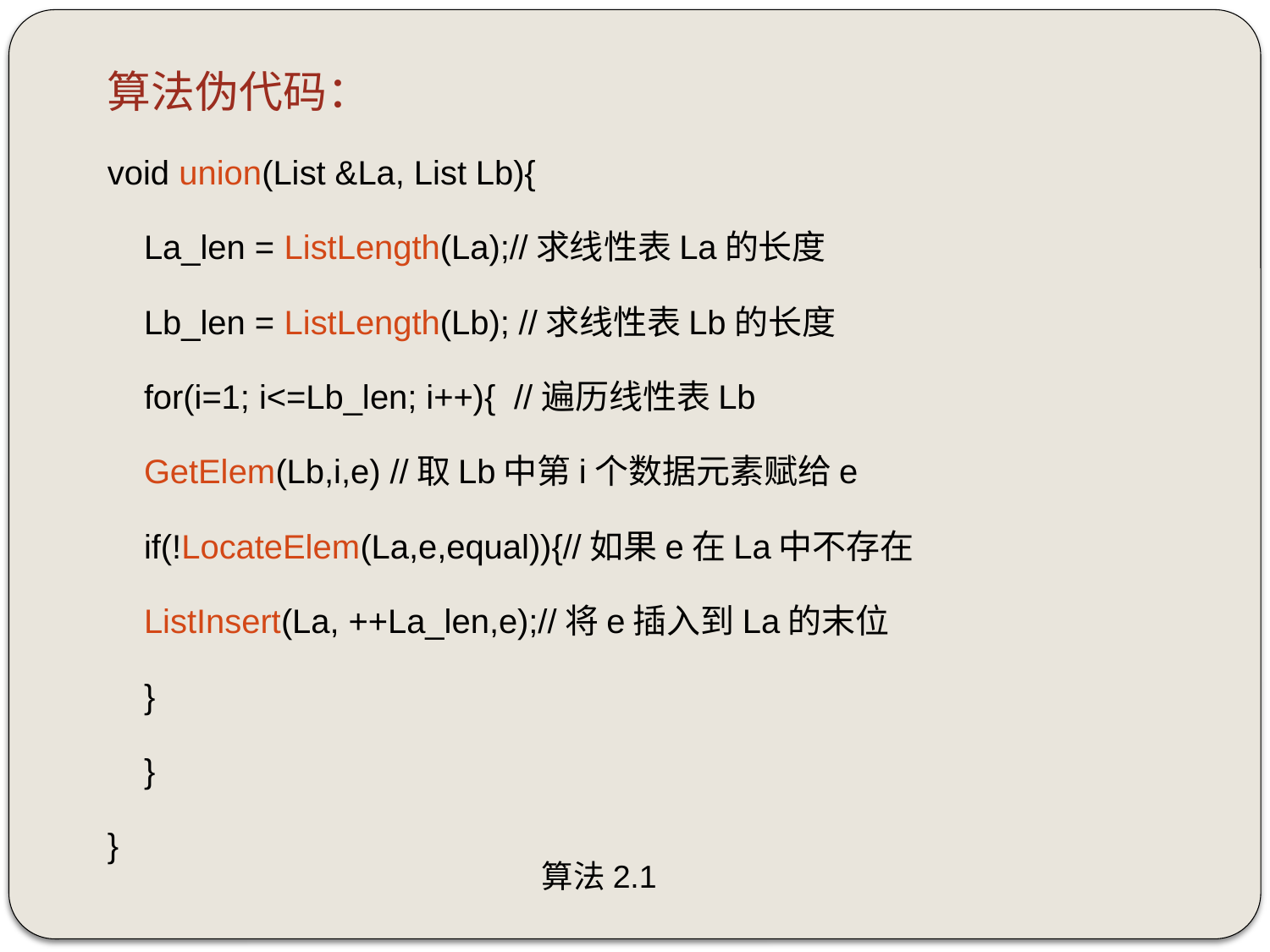

算法伪代码：
void union(List &La, List Lb){
	La_len = ListLength(La);//求线性表La的长度
	Lb_len = ListLength(Lb); //求线性表Lb的长度
	for(i=1; i<=Lb_len; i++){  //遍历线性表Lb
		GetElem(Lb,i,e) //取Lb中第i个数据元素赋给e
		if(!LocateElem(La,e,equal)){//如果e在La中不存在
			ListInsert(La, ++La_len,e);//将e插入到La的末位
		}
	}
}
算法2.1